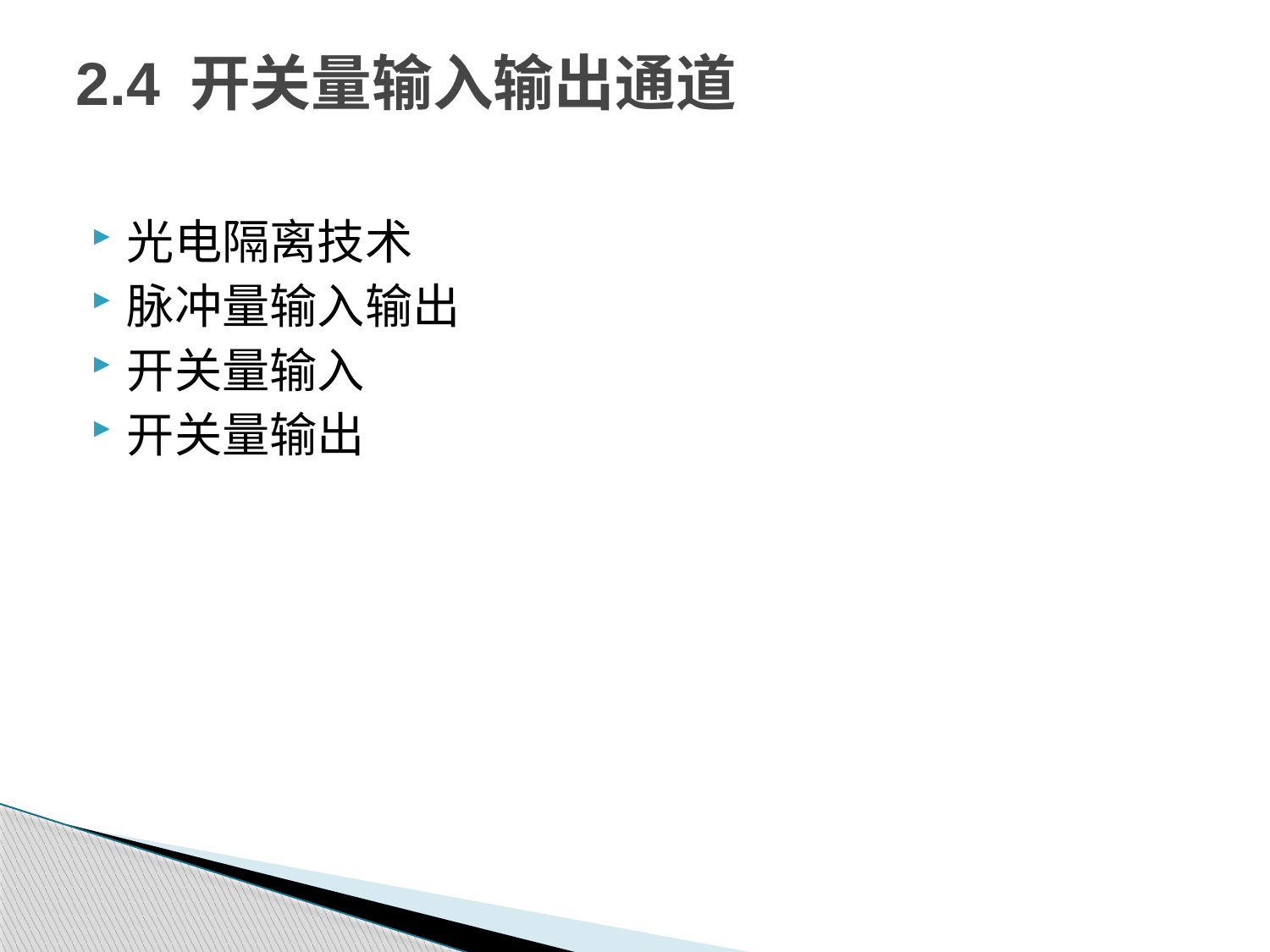

# 2.4 开关量输入输出通道
光电隔离技术
脉冲量输入输出
开关量输入
开关量输出